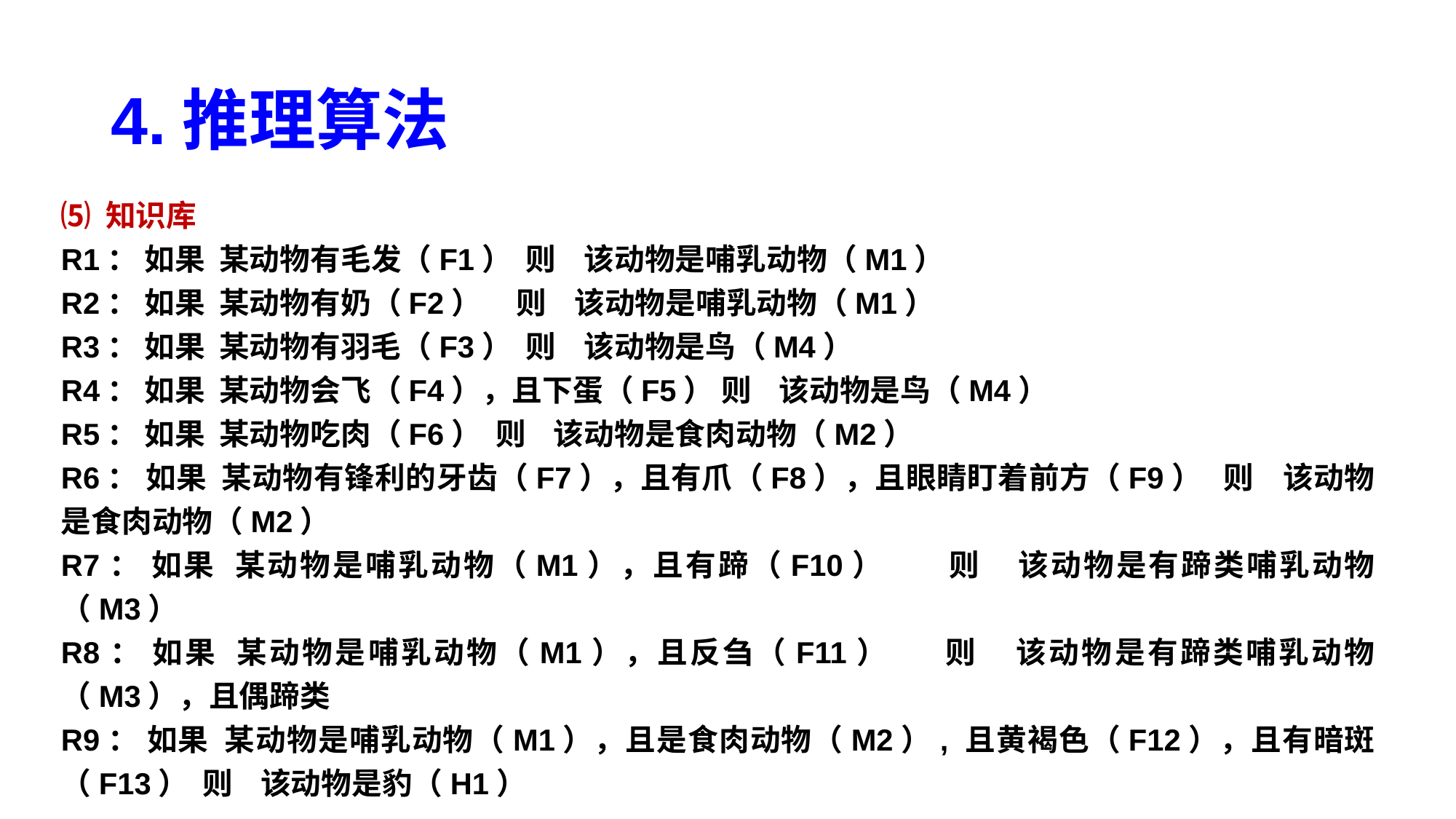

# 4.推理算法
⑸ 知识库
R1： 如果  某动物有毛发（F1）  则    该动物是哺乳动物（M1）
R2： 如果  某动物有奶（F2）     则    该动物是哺乳动物（M1）
R3： 如果  某动物有羽毛（F3）  则    该动物是鸟（M4）
R4： 如果  某动物会飞（F4），且下蛋（F5） 则    该动物是鸟（M4）
R5： 如果  某动物吃肉（F6）  则    该动物是食肉动物（M2）
R6： 如果  某动物有锋利的牙齿（F7），且有爪（F8），且眼睛盯着前方（F9）   则    该动物是食肉动物（M2）
R7： 如果  某动物是哺乳动物（M1），且有蹄（F10）       则    该动物是有蹄类哺乳动物（M3）
R8： 如果  某动物是哺乳动物（M1），且反刍（F11）      则    该动物是有蹄类哺乳动物（M3），且偶蹄类
R9： 如果  某动物是哺乳动物（M1），且是食肉动物（M2）, 且黄褐色（F12），且有暗斑（F13）  则    该动物是豹（H1）